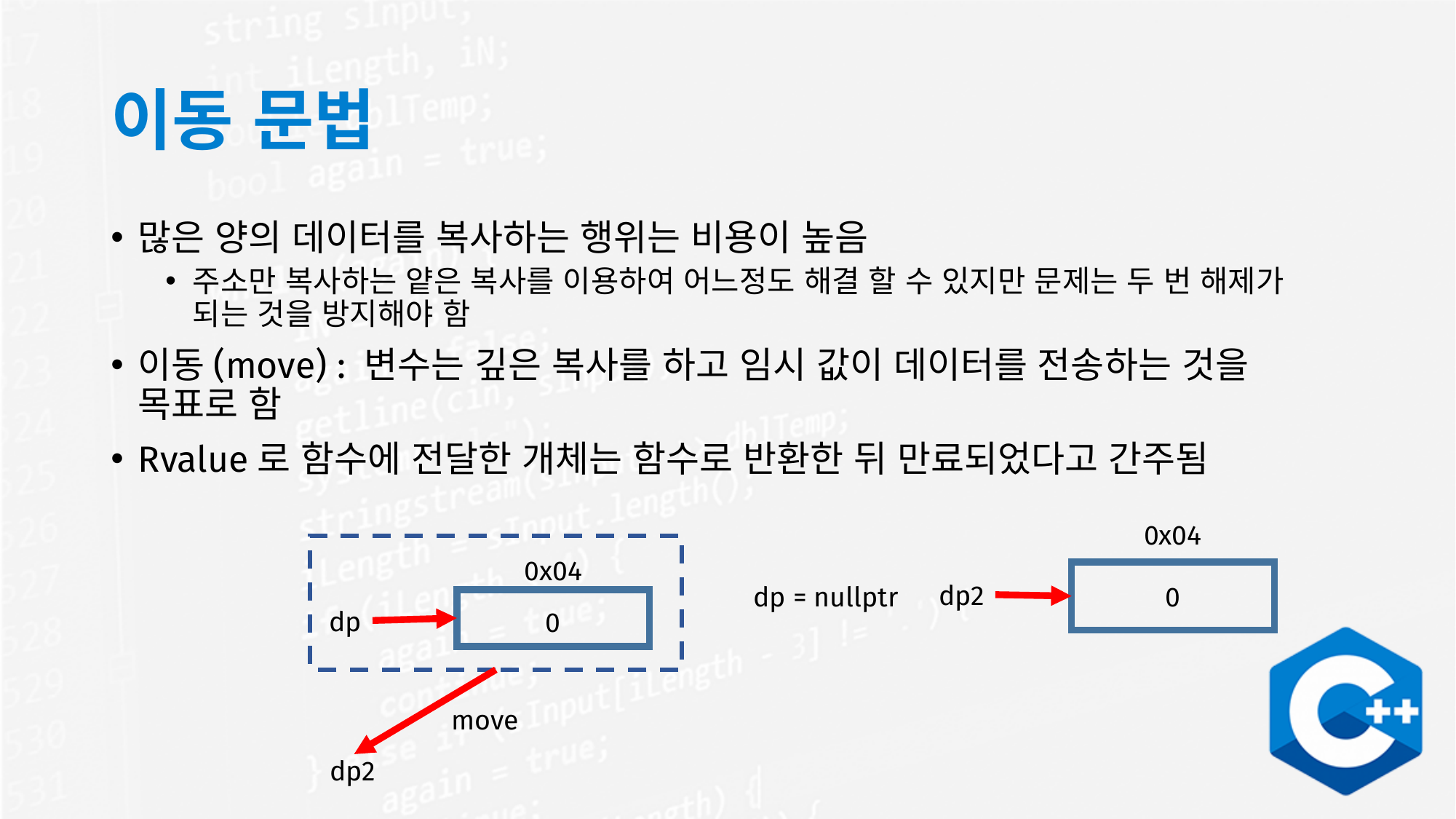

# 이동 문법
많은 양의 데이터를 복사하는 행위는 비용이 높음
주소만 복사하는 얕은 복사를 이용하여 어느정도 해결 할 수 있지만 문제는 두 번 해제가 되는 것을 방지해야 함
이동(move) : 변수는 깊은 복사를 하고 임시 값이 데이터를 전송하는 것을 목표로 함
Rvalue로 함수에 전달한 개체는 함수로 반환한 뒤 만료되었다고 간주됨
0x04

0x04

dp
0
move
dp2

dp2
dp = nullptr
0